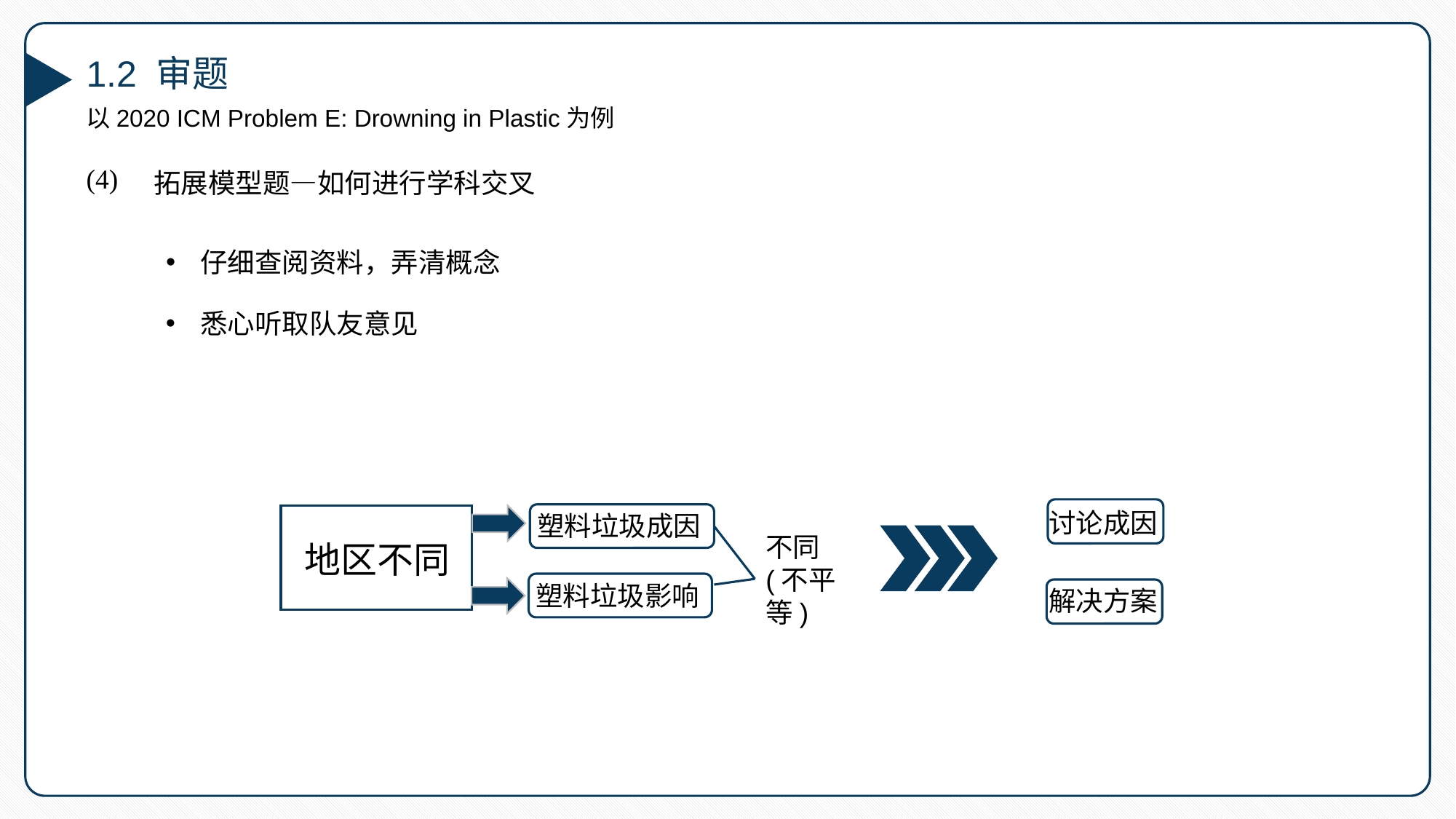

1.2 审题

以2020 ICM Problem E: Drowning in Plastic为例
(4)
拓展模型题—如何进行学科交叉
仔细查阅资料，弄清概念
悉心听取队友意见

讨论成因
塑料垃圾成因

不同
(不平等)

地区不同
塑料垃圾影响

解决方案